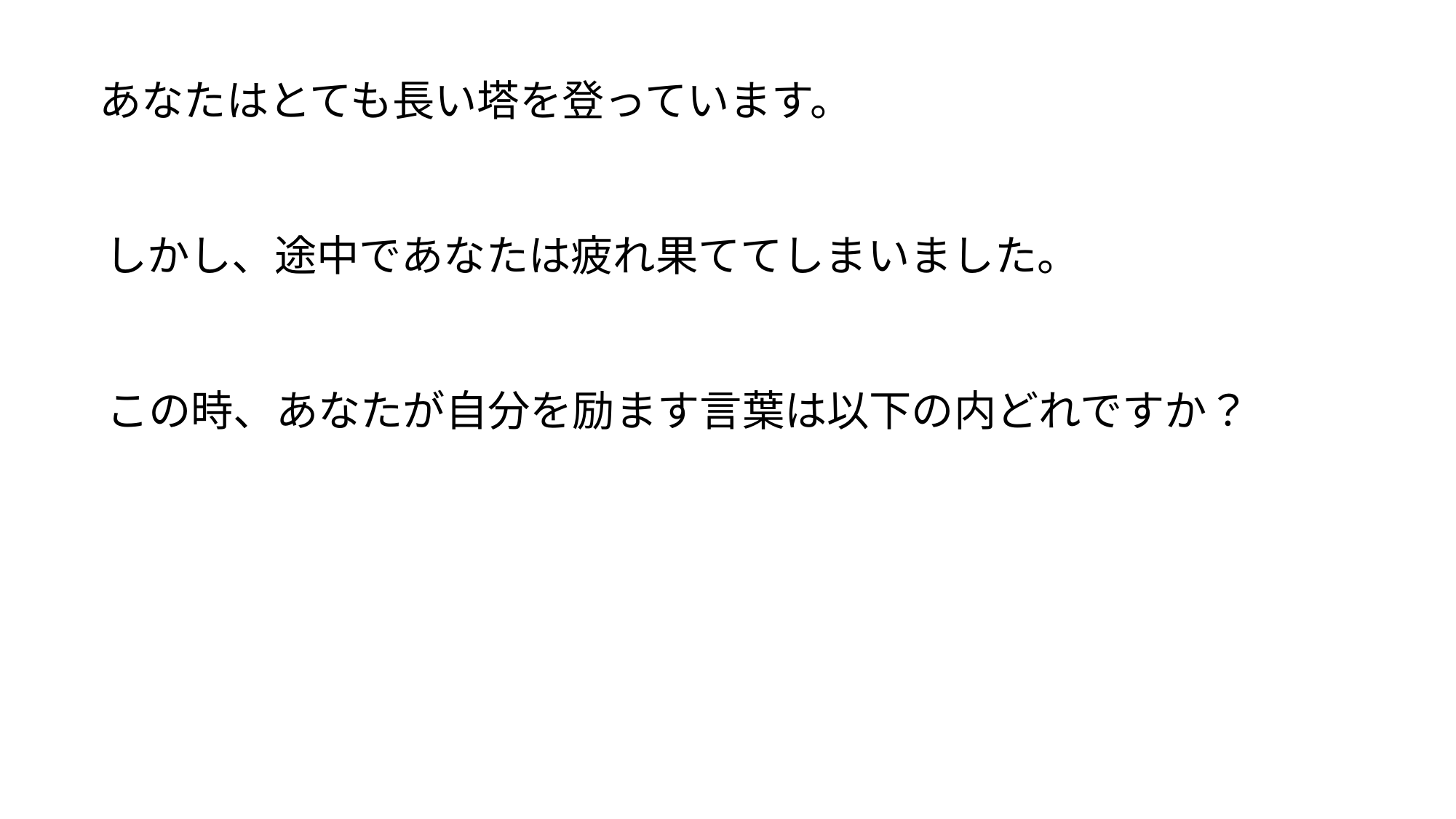

あなたはとても長い塔を登っています。
しかし、途中であなたは疲れ果ててしまいました。
この時、あなたが自分を励ます言葉は以下の内どれですか？